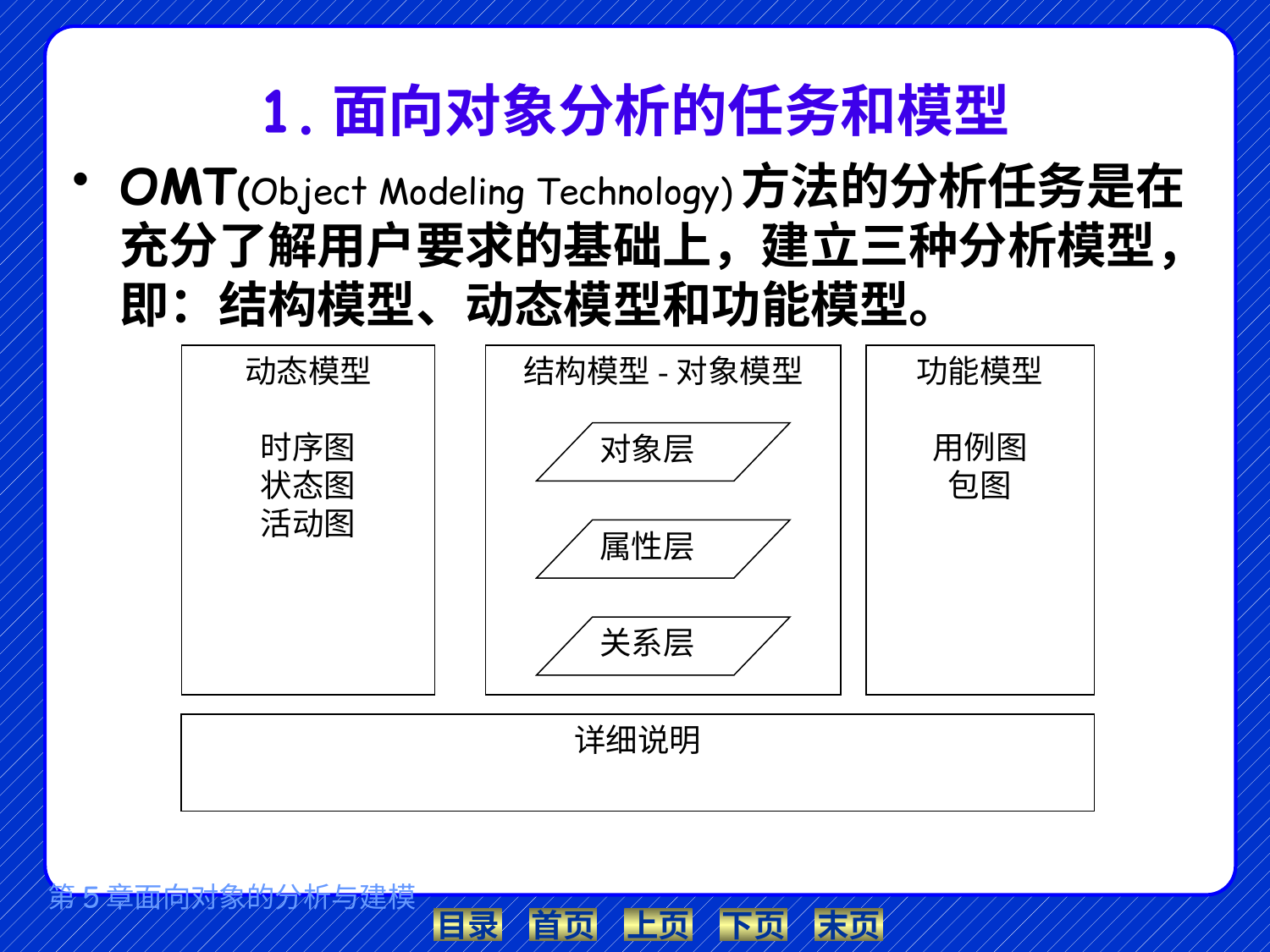

# 1.面向对象分析的任务和模型
OMT(Object Modeling Technology)方法的分析任务是在充分了解用户要求的基础上，建立三种分析模型，即：结构模型、动态模型和功能模型。
动态模型

时序图
状态图
活动图
结构模型-对象模型
功能模型

用例图
包图

对象层

属性层

关系层
详细说明
第5章面向对象的分析与建模